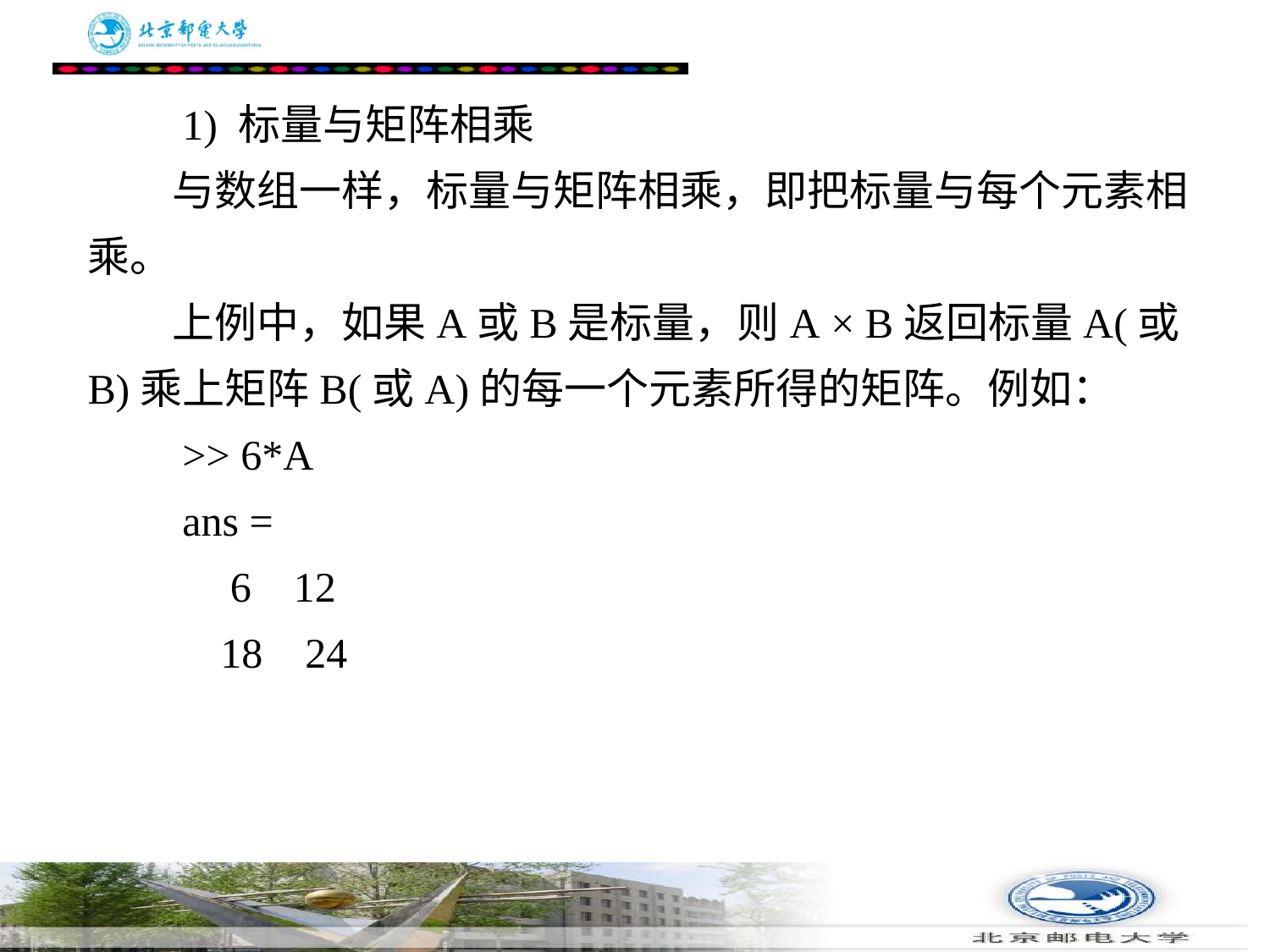

# 1) 标量与矩阵相乘 　　与数组一样，标量与矩阵相乘，即把标量与每个元素相乘。 　　上例中，如果A或B是标量，则A × B返回标量A(或B)乘上矩阵B(或A)的每一个元素所得的矩阵。例如： 　　>> 6*A 　　ans = 　　     6    12 　　    18    24